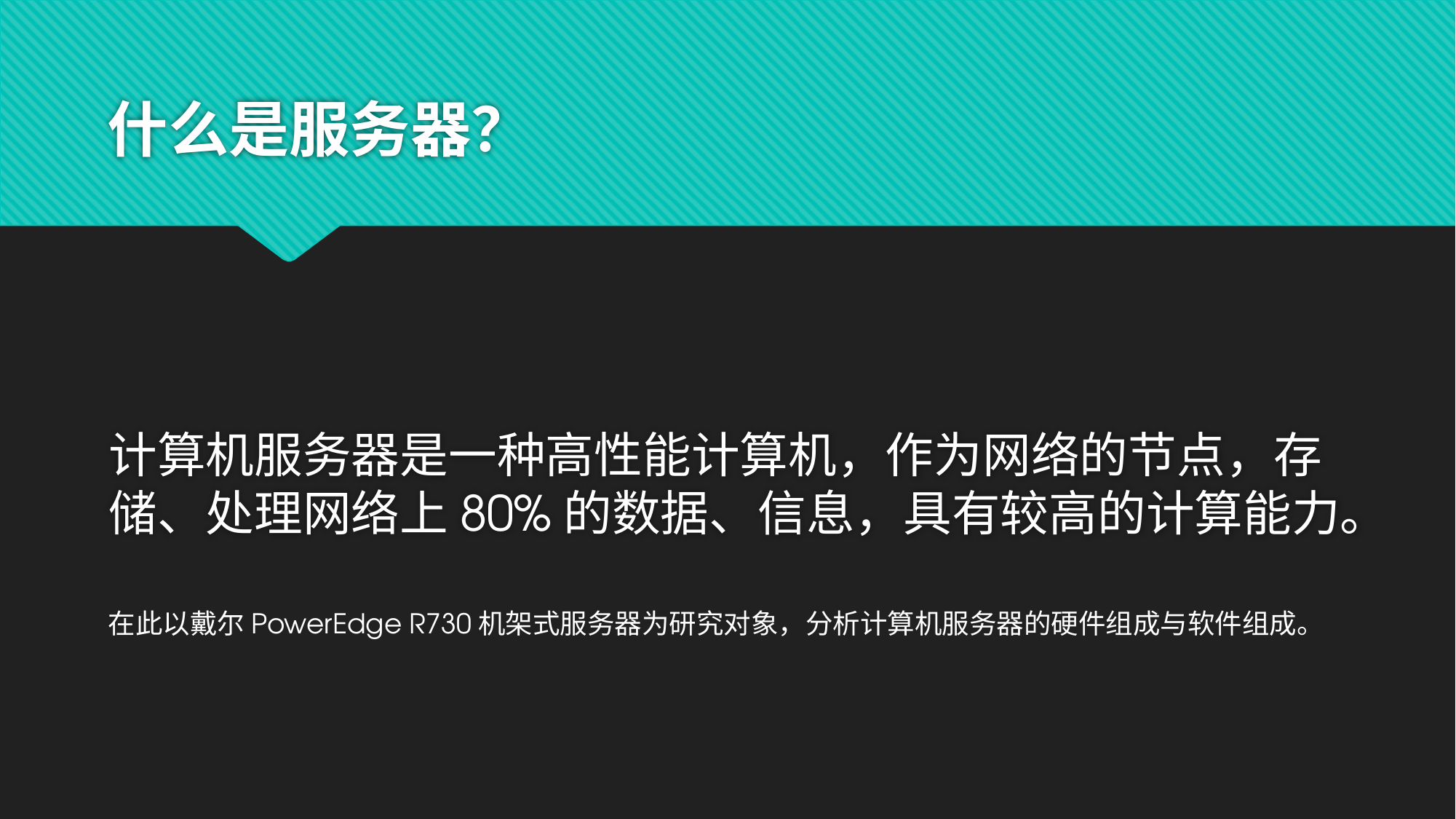

# 什么是服务器？
计算机服务器是一种高性能计算机，作为网络的节点，存储、处理网络上80%的数据、信息，具有较高的计算能力。
在此以戴尔PowerEdge R730机架式服务器为研究对象，分析计算机服务器的硬件组成与软件组成。